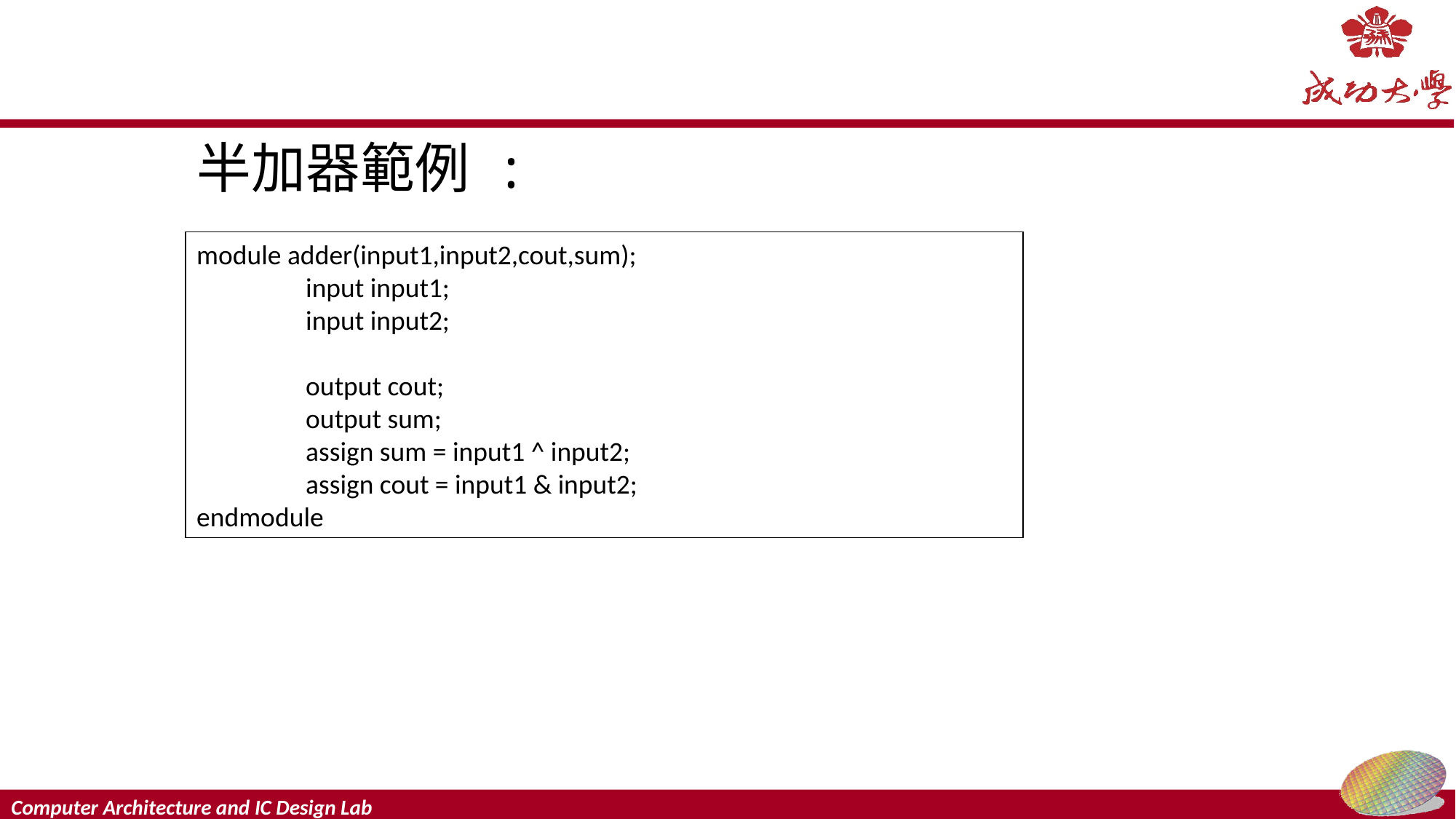

半加器範例 :

module adder(input1,input2,cout,sum);
	input input1;
	input input2;

	output cout;
	output sum;
	assign sum = input1 ^ input2;
	assign cout = input1 & input2;
endmodule